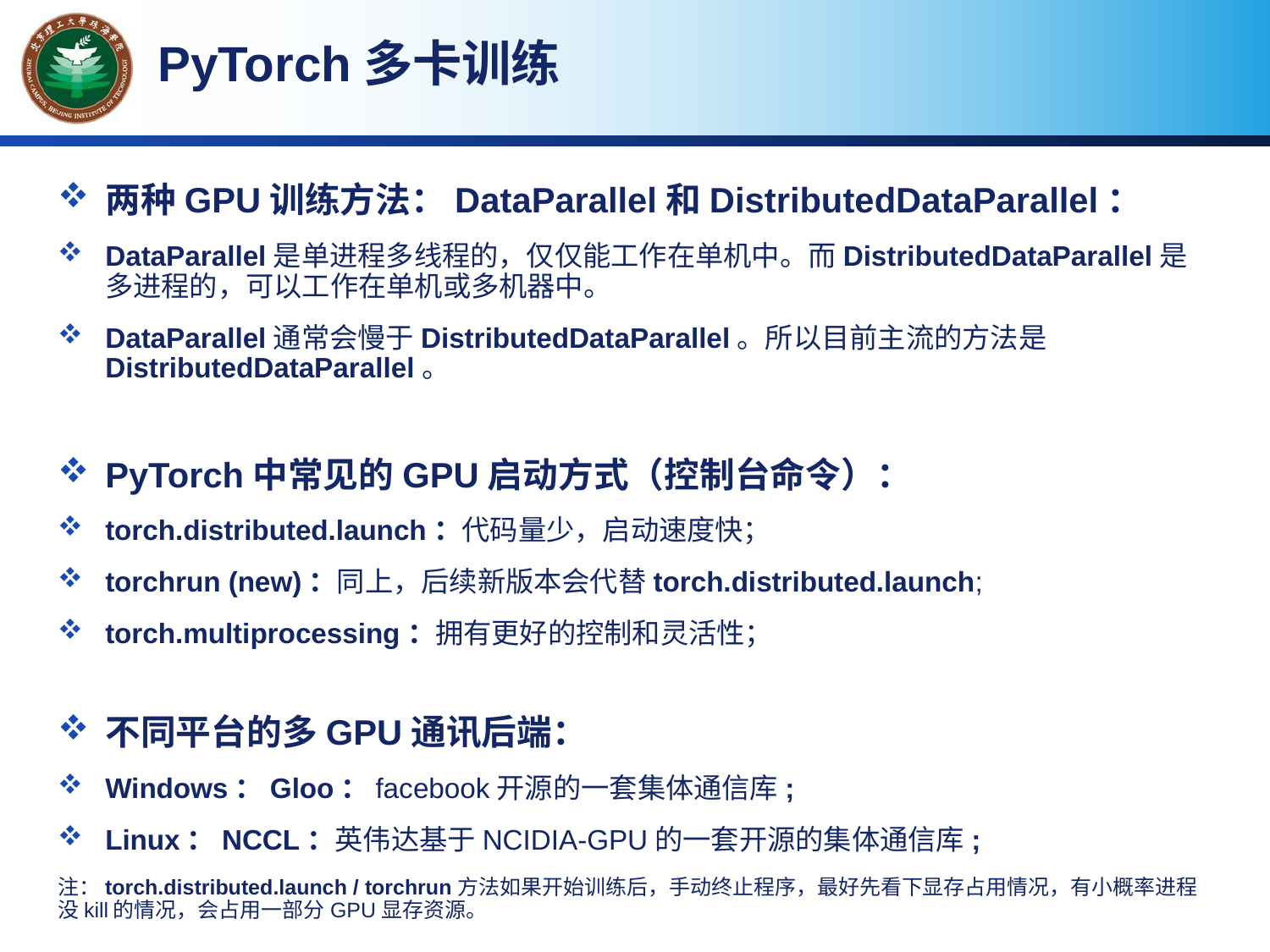

PyTorch多卡训练
两种GPU训练方法：DataParallel和DistributedDataParallel：
DataParallel是单进程多线程的，仅仅能工作在单机中。而DistributedDataParallel是多进程的，可以工作在单机或多机器中。
DataParallel通常会慢于DistributedDataParallel。所以目前主流的方法是DistributedDataParallel。

PyTorch中常见的GPU启动方式（控制台命令）：
torch.distributed.launch：代码量少，启动速度快；
torchrun (new)：同上，后续新版本会代替torch.distributed.launch;
torch.multiprocessing：拥有更好的控制和灵活性；

不同平台的多GPU通讯后端：
Windows：Gloo：facebook开源的一套集体通信库;
Linux：NCCL：英伟达基于NCIDIA-GPU的一套开源的集体通信库;
注：torch.distributed.launch / torchrun方法如果开始训练后，手动终止程序，最好先看下显存占用情况，有小概率进程没kill的情况，会占用一部分GPU显存资源。